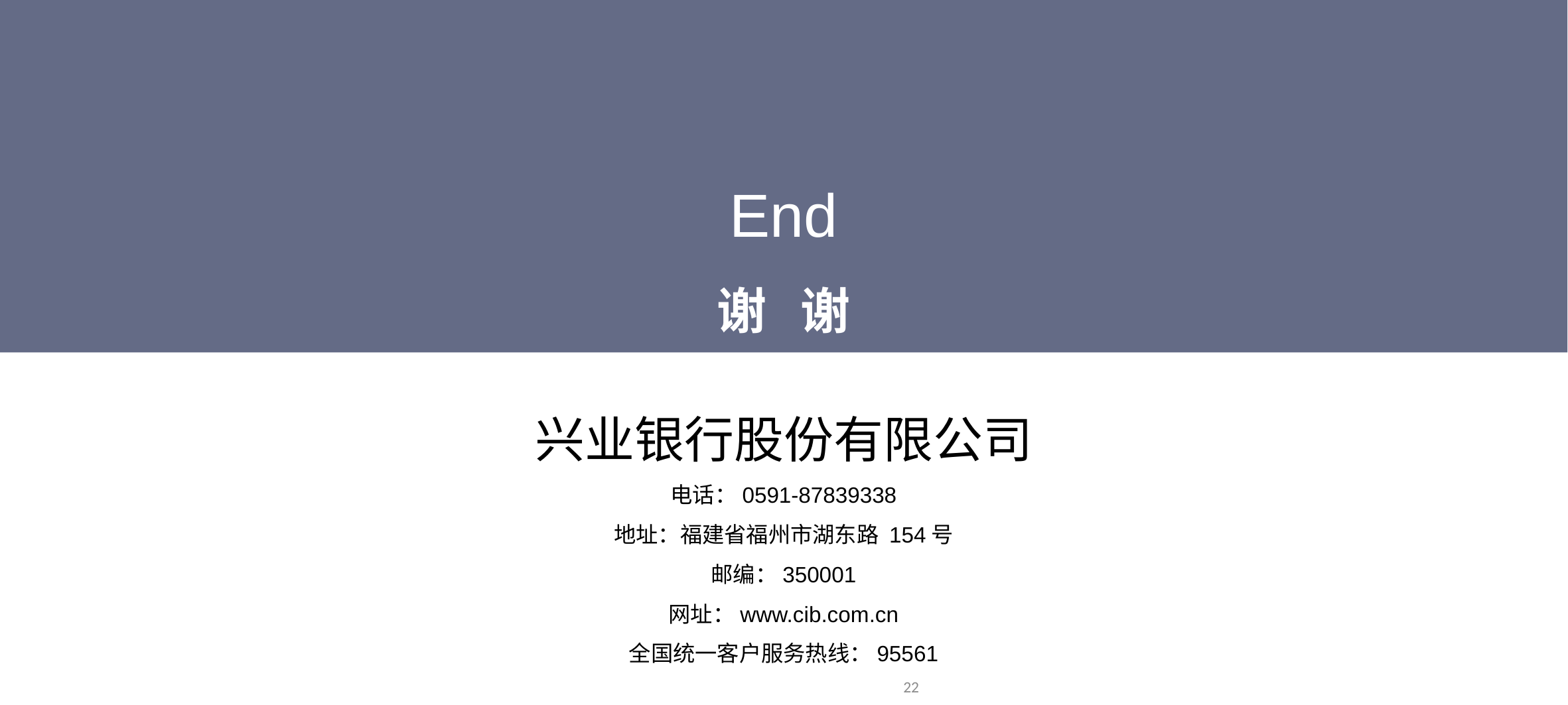

End
谢   谢

兴业银行股份有限公司
电话：0591-87839338
地址：福建省福州市湖东路 154号
邮编：350001
网址：www.cib.com.cn
全国统一客户服务热线：95561

22